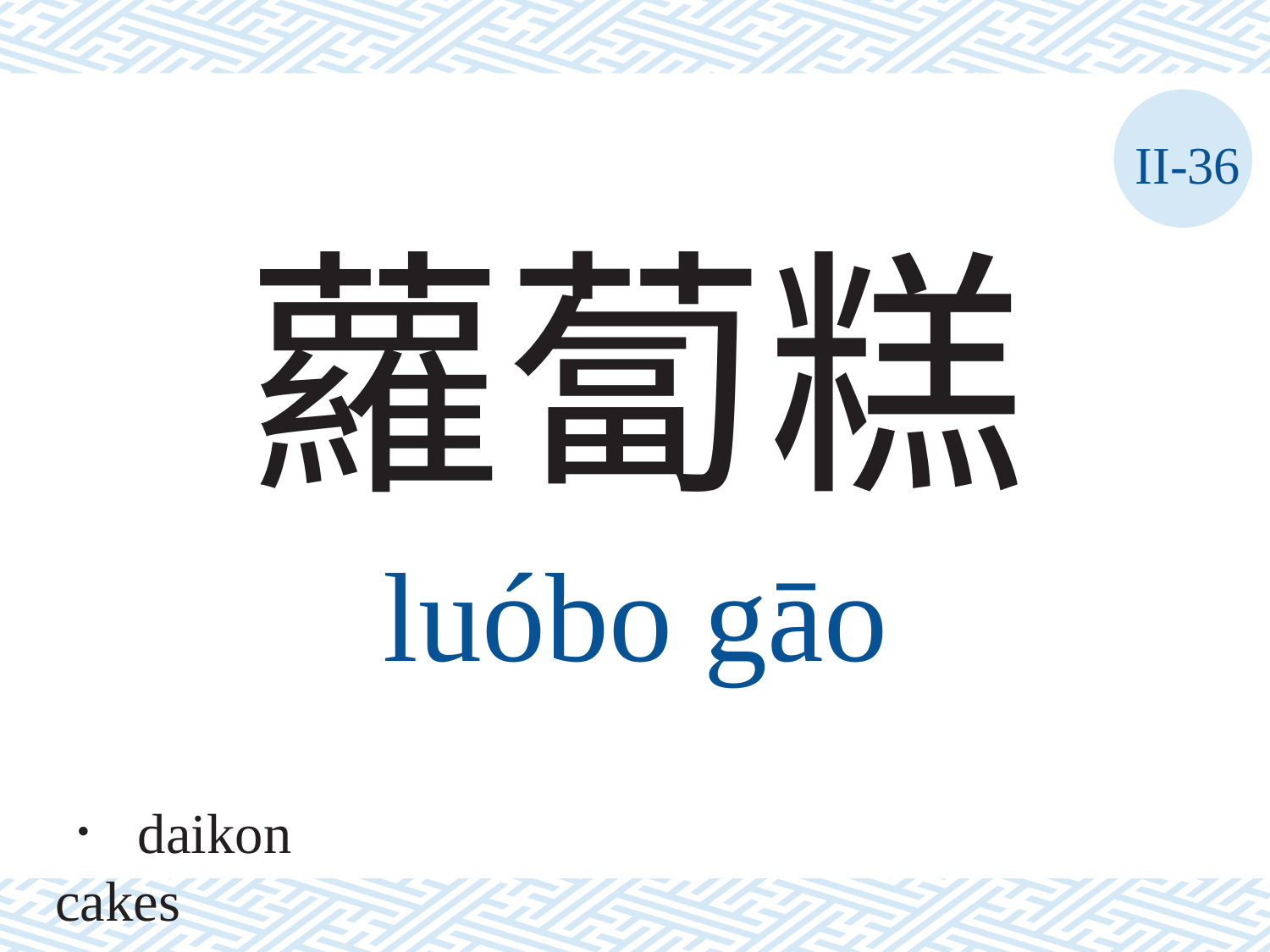

II-36
蘿蔔糕
luóbo	gāo
． daikon cakes